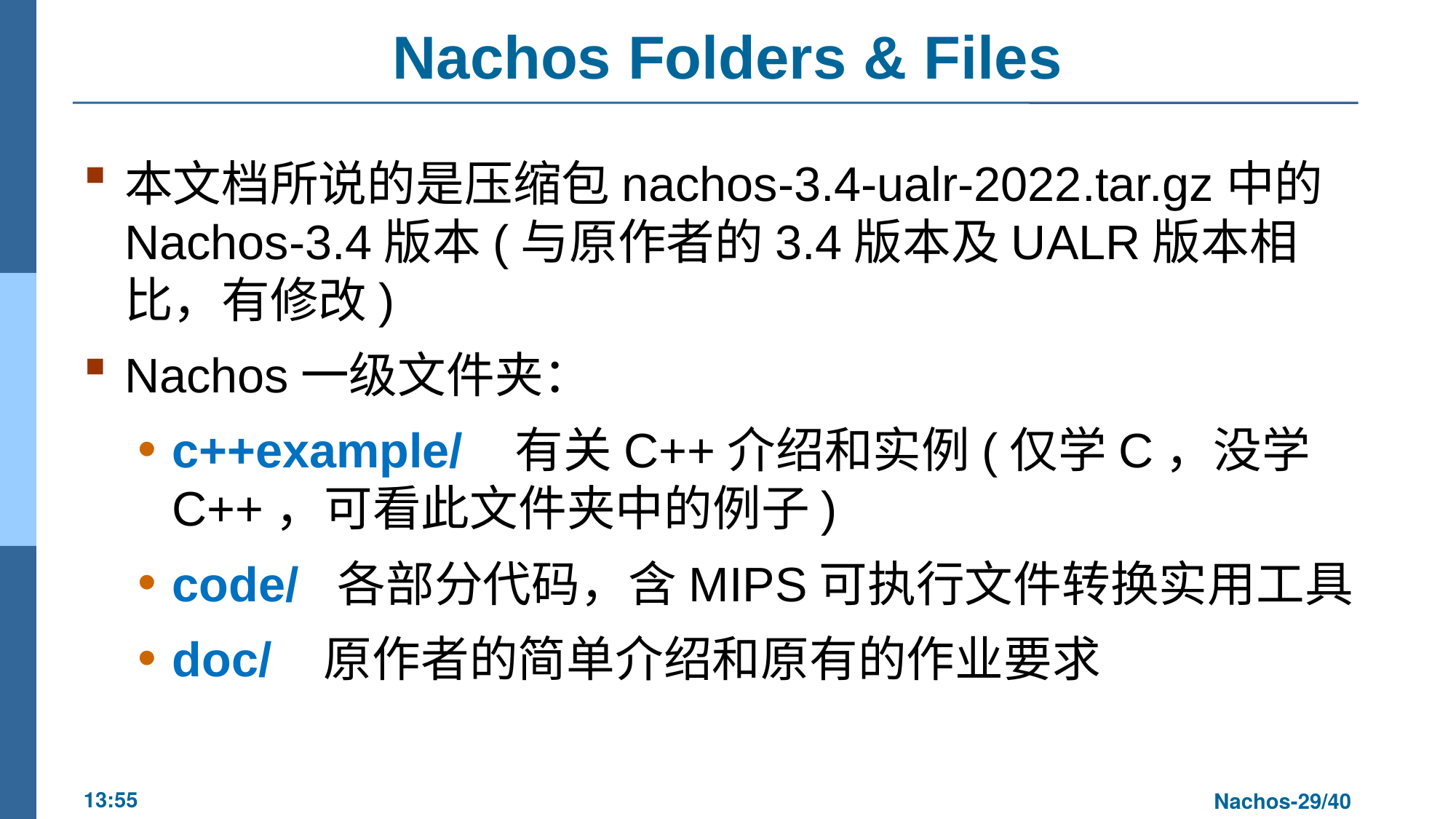

# Nachos Folders & Files
本文档所说的是压缩包nachos-3.4-ualr-2022.tar.gz中的Nachos-3.4版本(与原作者的3.4版本及UALR版本相比，有修改)
Nachos一级文件夹：
c++example/   有关C++介绍和实例(仅学C，没学C++，可看此文件夹中的例子)
code/  各部分代码，含MIPS可执行文件转换实用工具
doc/   原作者的简单介绍和原有的作业要求